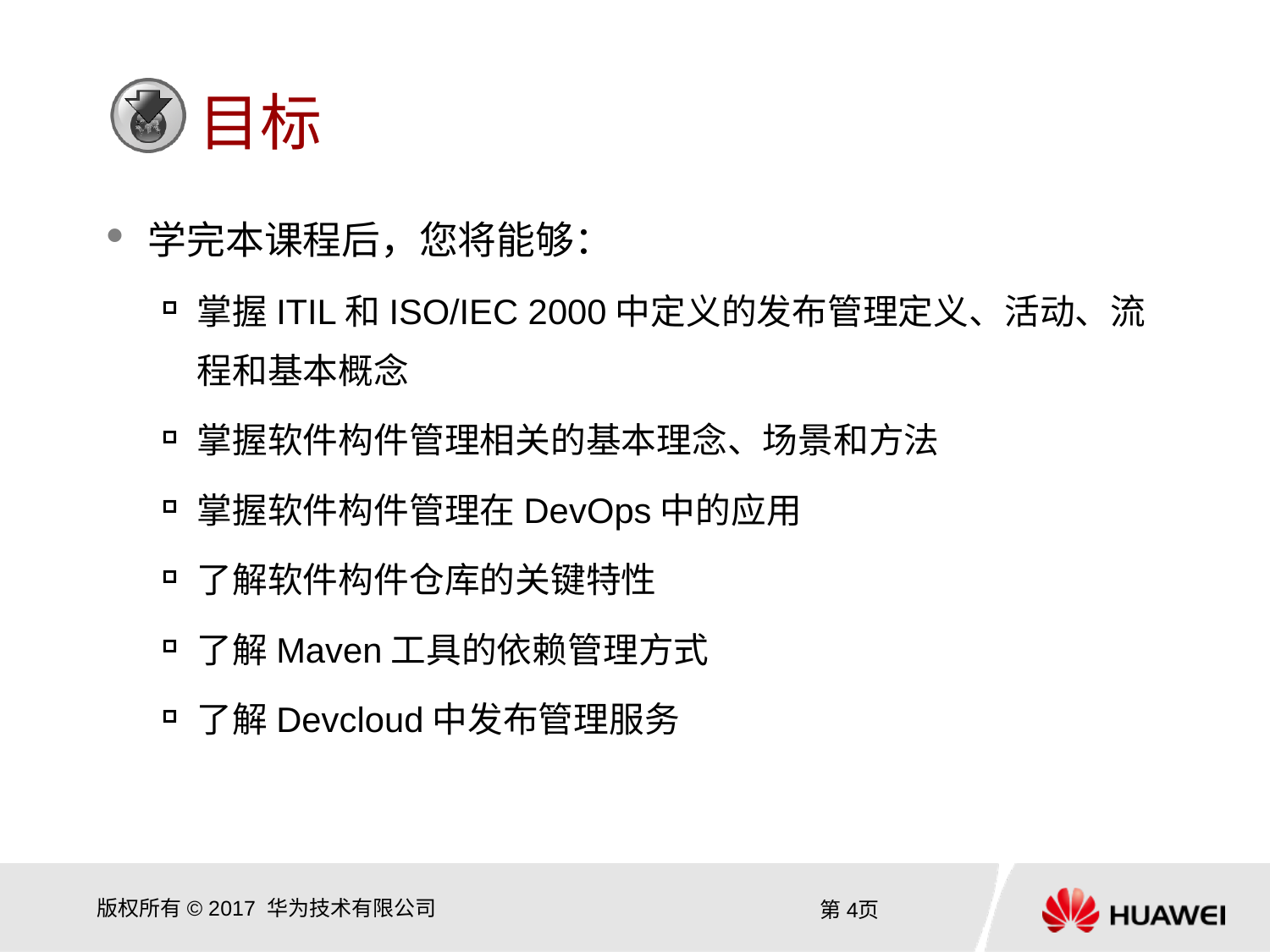

学完本课程后，您将能够：
掌握ITIL和ISO/IEC 2000中定义的发布管理定义、活动、流程和基本概念
掌握软件构件管理相关的基本理念、场景和方法
掌握软件构件管理在DevOps中的应用
了解软件构件仓库的关键特性
了解Maven工具的依赖管理方式
了解Devcloud中发布管理服务